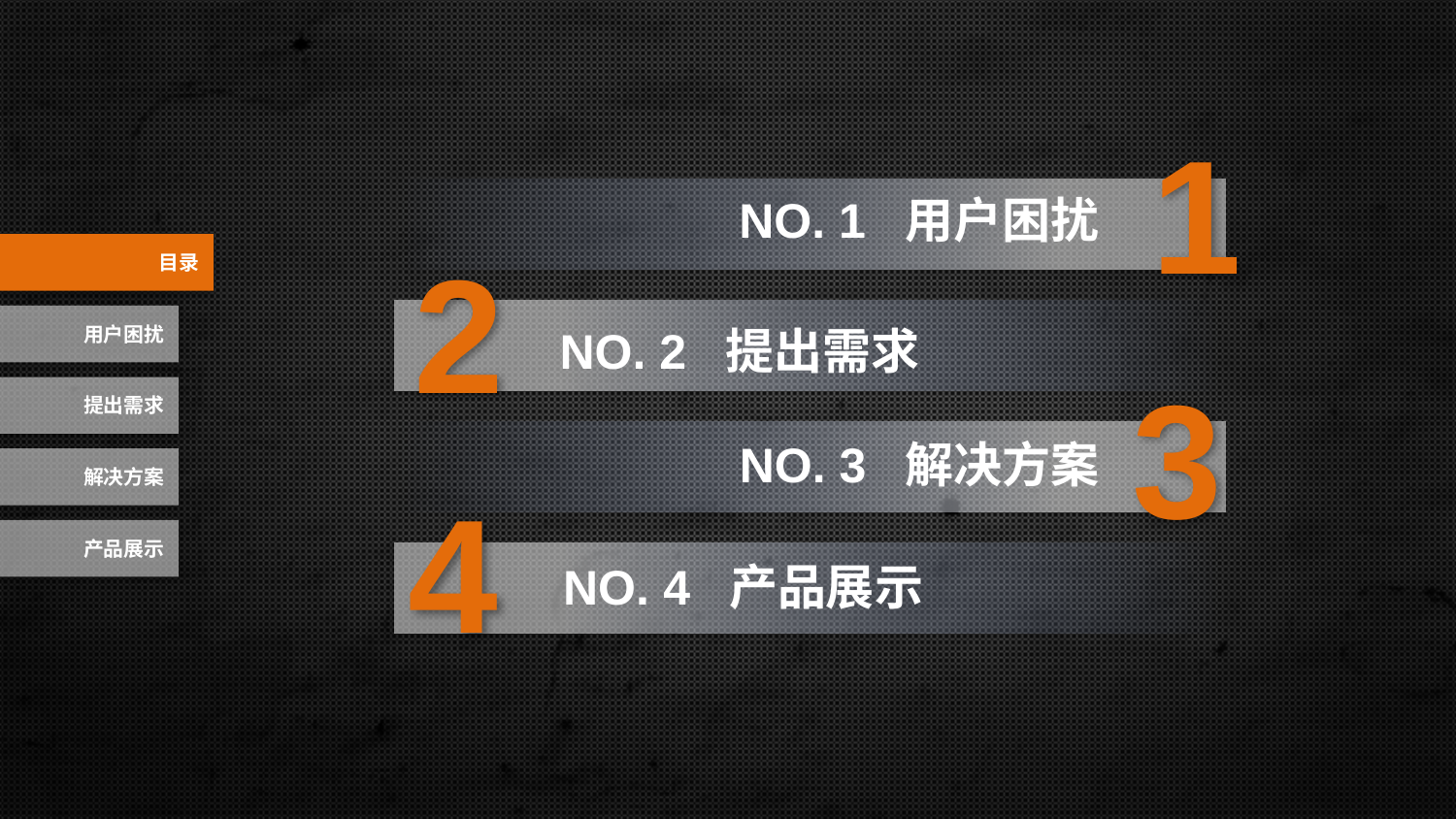

1

NO. 1  用户困扰
2

目录

用户困扰
 NO. 2  提出需求
3

提出需求

NO. 3  解决方案

解决方案
4

产品展示

NO. 4  产品展示